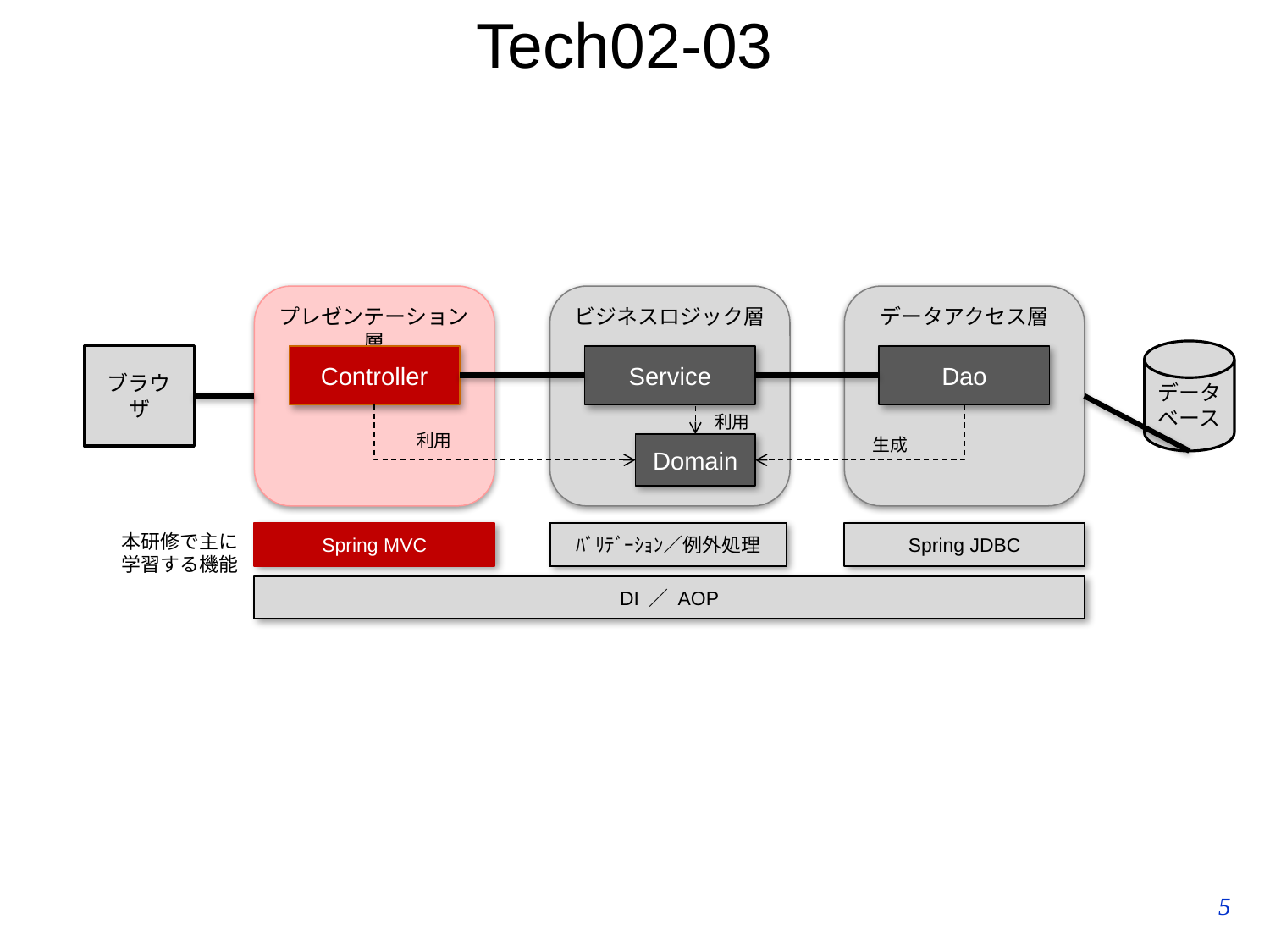

# Tech02-03
プレゼンテーション層
ビジネスロジック層
データアクセス層
データベース
ブラウザ
Dao
Service
Controller
利用
利用
生成
Domain
本研修で主に学習する機能
Spring MVC
ﾊﾞﾘﾃﾞｰｼｮﾝ／例外処理
Spring JDBC
DI ／ AOP
5